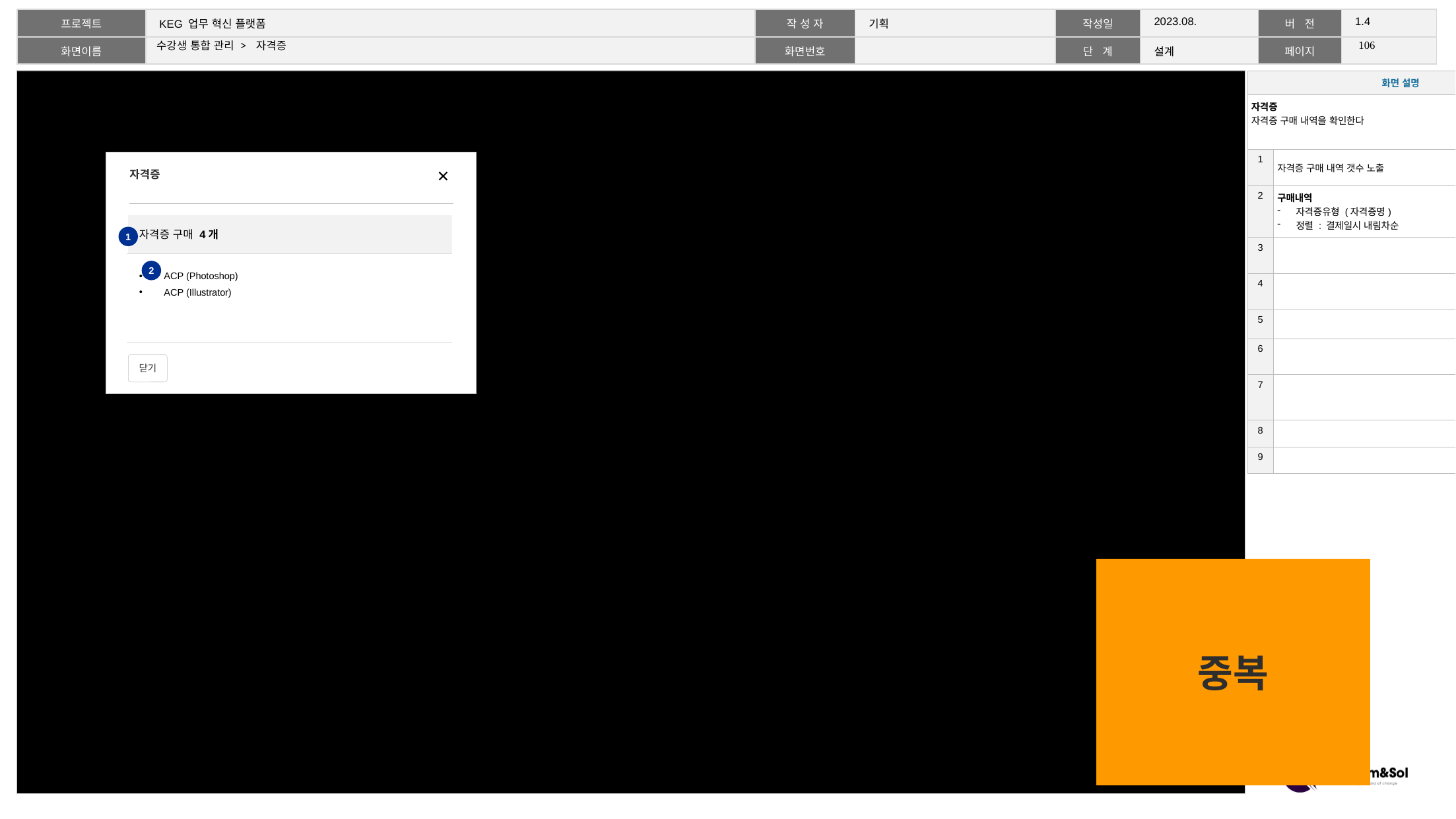

106

# 수강생 통합 관리 > 자격증
| 화면 설명 |  |
| --- | --- |
| 자격증 자격증 구매 내역을 확인한다 |  |
| 1 | 자격증 구매 내역 갯수 노출 |
| 2 | 구매내역 자격증유형 (자격증명) 정렬 : 결제일시 내림차순 |
| 3 |  |
| 4 |  |
| 5 |  |
| 6 |  |
| 7 |  |
| 8 |  |
| 9 |  |
자격증
| 자격증 구매 4개 |
| --- |
| ACP (Photoshop) ACP (Illustrator) |
1
2
닫기
중복